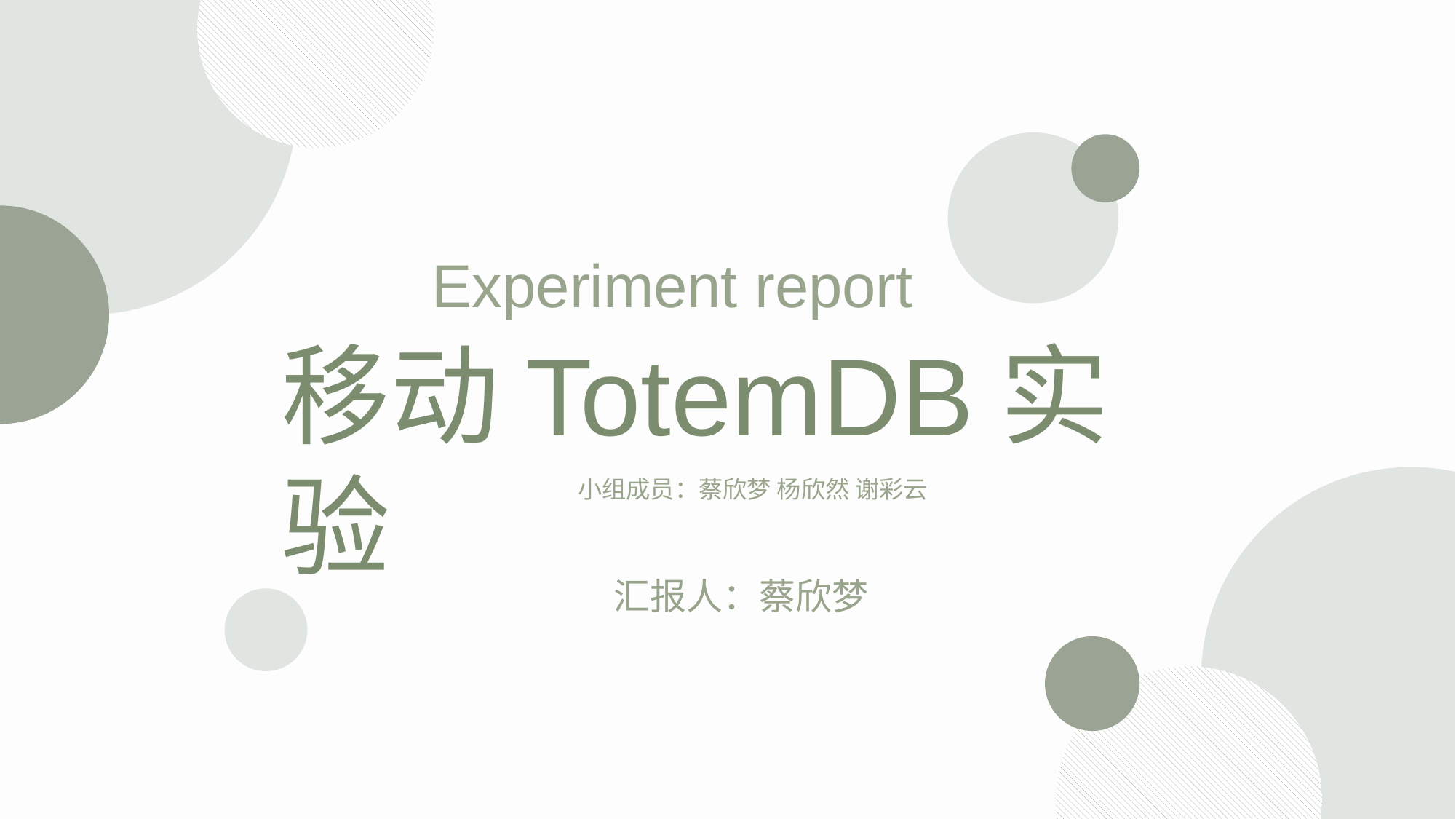

Experiment report
移动TotemDB实验

 小组成员：蔡欣梦 杨欣然 谢彩云
汇报人：蔡欣梦